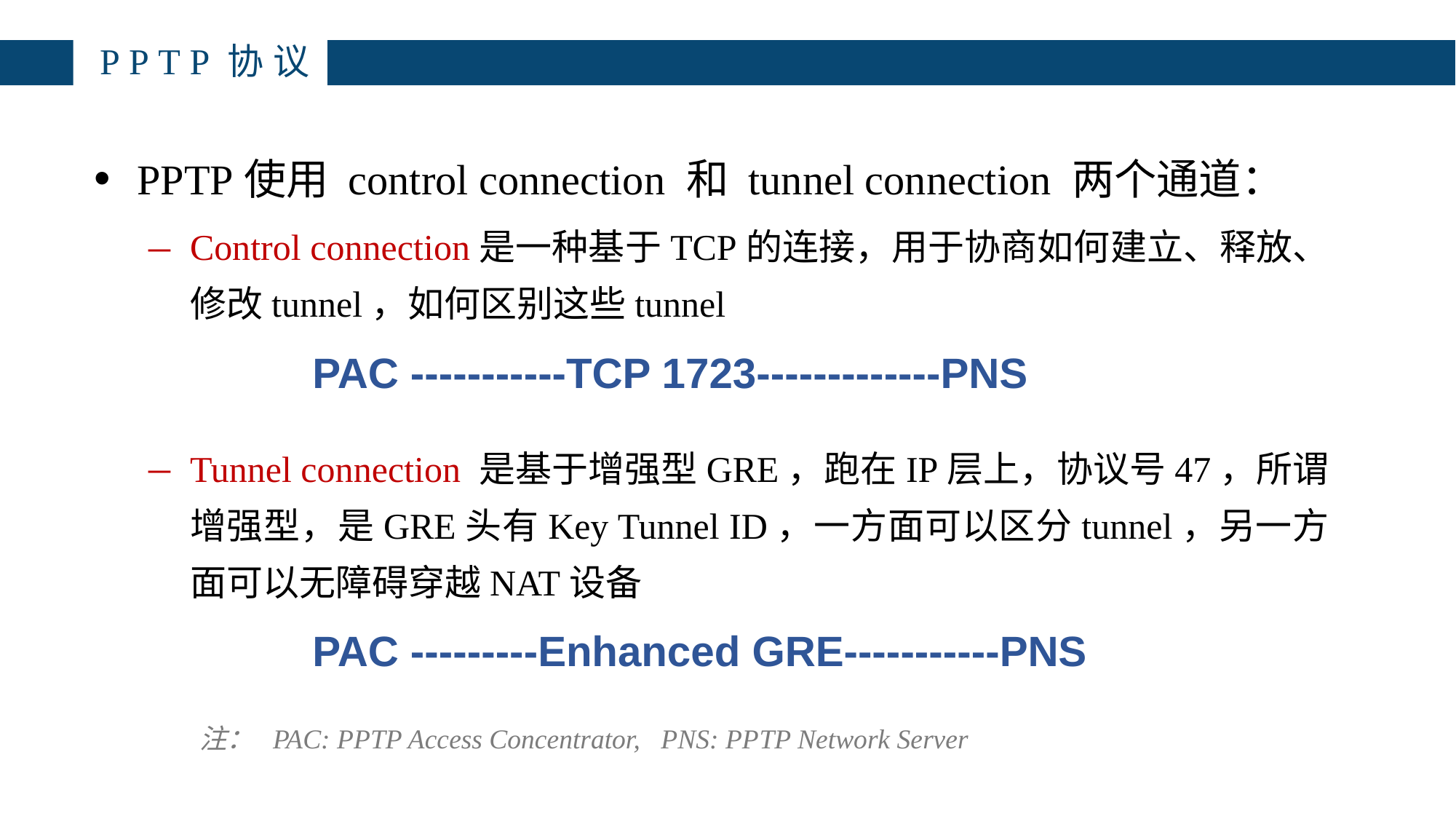

# PPTP协议

PPTP使用 control connection 和 tunnel connection 两个通道：
Control connection是一种基于TCP的连接，用于协商如何建立、释放、修改tunnel，如何区别这些tunnel
	PAC -----------TCP 1723-------------PNS
Tunnel connection 是基于增强型GRE，跑在IP层上，协议号47，所谓增强型，是GRE头有Key Tunnel ID，一方面可以区分tunnel，另一方面可以无障碍穿越NAT设备
	PAC ---------Enhanced GRE-----------PNS
注：  PAC: PPTP Access Concentrator,   PNS: PPTP Network Server